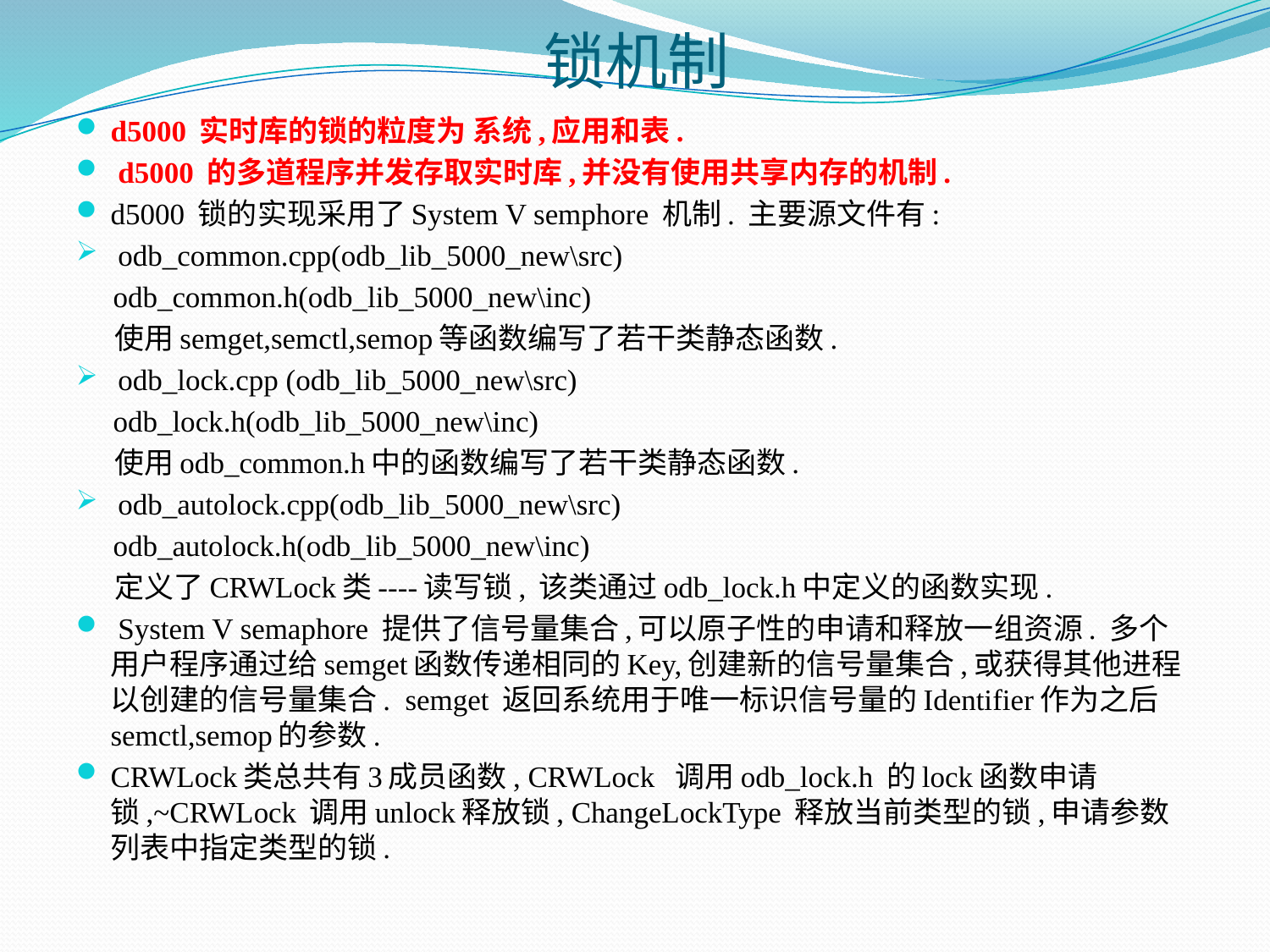

# 锁机制
d5000 实时库的锁的粒度为 系统,应用和表.
 d5000 的多道程序并发存取实时库,并没有使用共享内存的机制.
d5000 锁的实现采用了System V semphore 机制. 主要源文件有:
 odb_common.cpp(odb_lib_5000_new\src)
     odb_common.h(odb_lib_5000_new\inc)
     使用semget,semctl,semop等函数编写了若干类静态函数.
 odb_lock.cpp (odb_lib_5000_new\src)
     odb_lock.h(odb_lib_5000_new\inc)
     使用odb_common.h中的函数编写了若干类静态函数.
 odb_autolock.cpp(odb_lib_5000_new\src)
     odb_autolock.h(odb_lib_5000_new\inc)
     定义了CRWLock类----读写锁, 该类通过odb_lock.h中定义的函数实现.
 System V semaphore 提供了信号量集合,可以原子性的申请和释放一组资源. 多个用户程序通过给semget函数传递相同的Key,创建新的信号量集合,或获得其他进程以创建的信号量集合.  semget 返回系统用于唯一标识信号量的Identifier作为之后semctl,semop的参数.
CRWLock类总共有3成员函数, CRWLock  调用odb_lock.h 的lock函数申请锁,~CRWLock 调用unlock释放锁, ChangeLockType 释放当前类型的锁,申请参数列表中指定类型的锁.